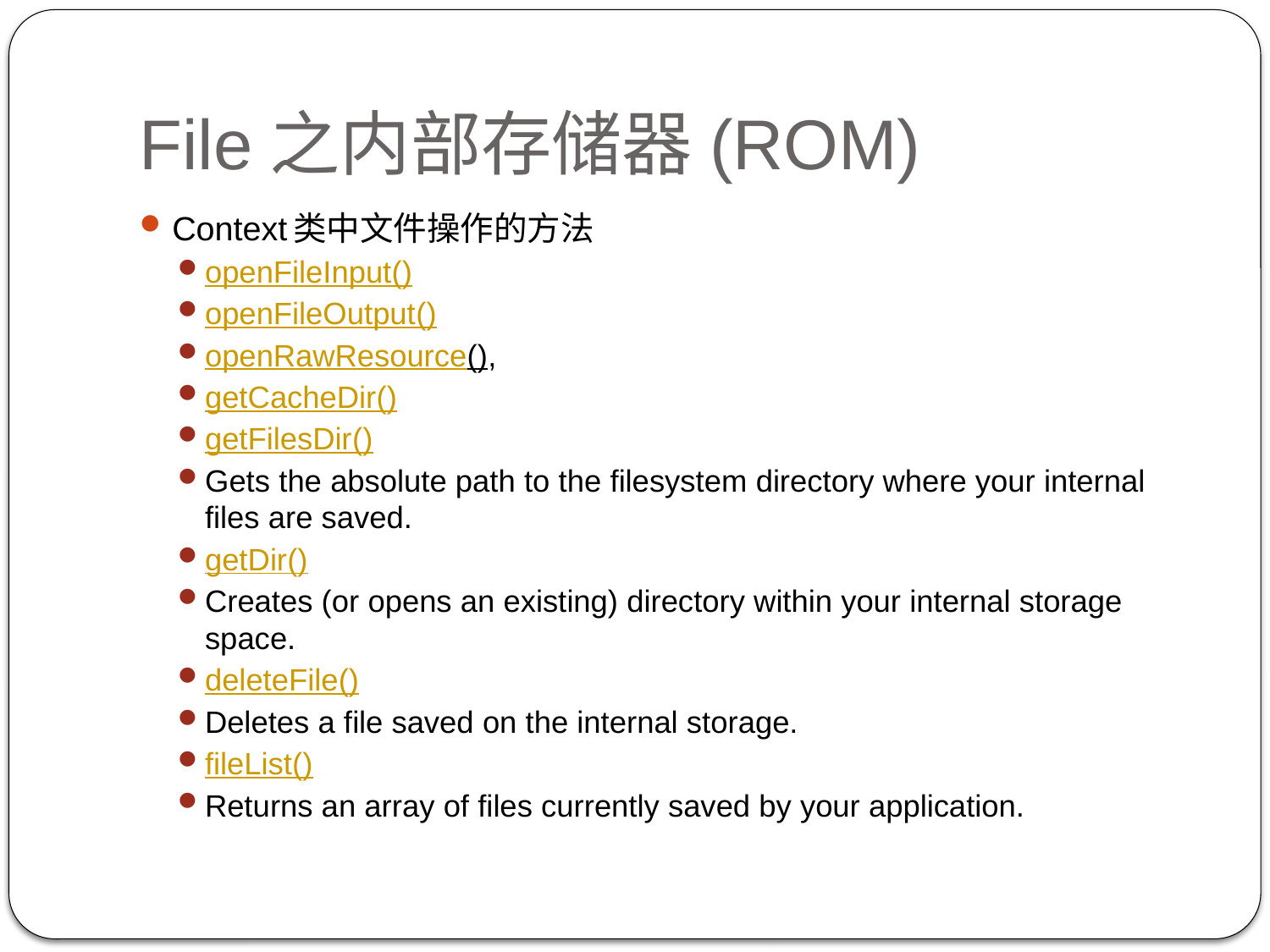

# File之内部存储器(ROM)
Context类中文件操作的方法
openFileInput()
openFileOutput()
openRawResource(),
getCacheDir()
getFilesDir()
Gets the absolute path to the filesystem directory where your internal files are saved.
getDir()
Creates (or opens an existing) directory within your internal storage space.
deleteFile()
Deletes a file saved on the internal storage.
fileList()
Returns an array of files currently saved by your application.